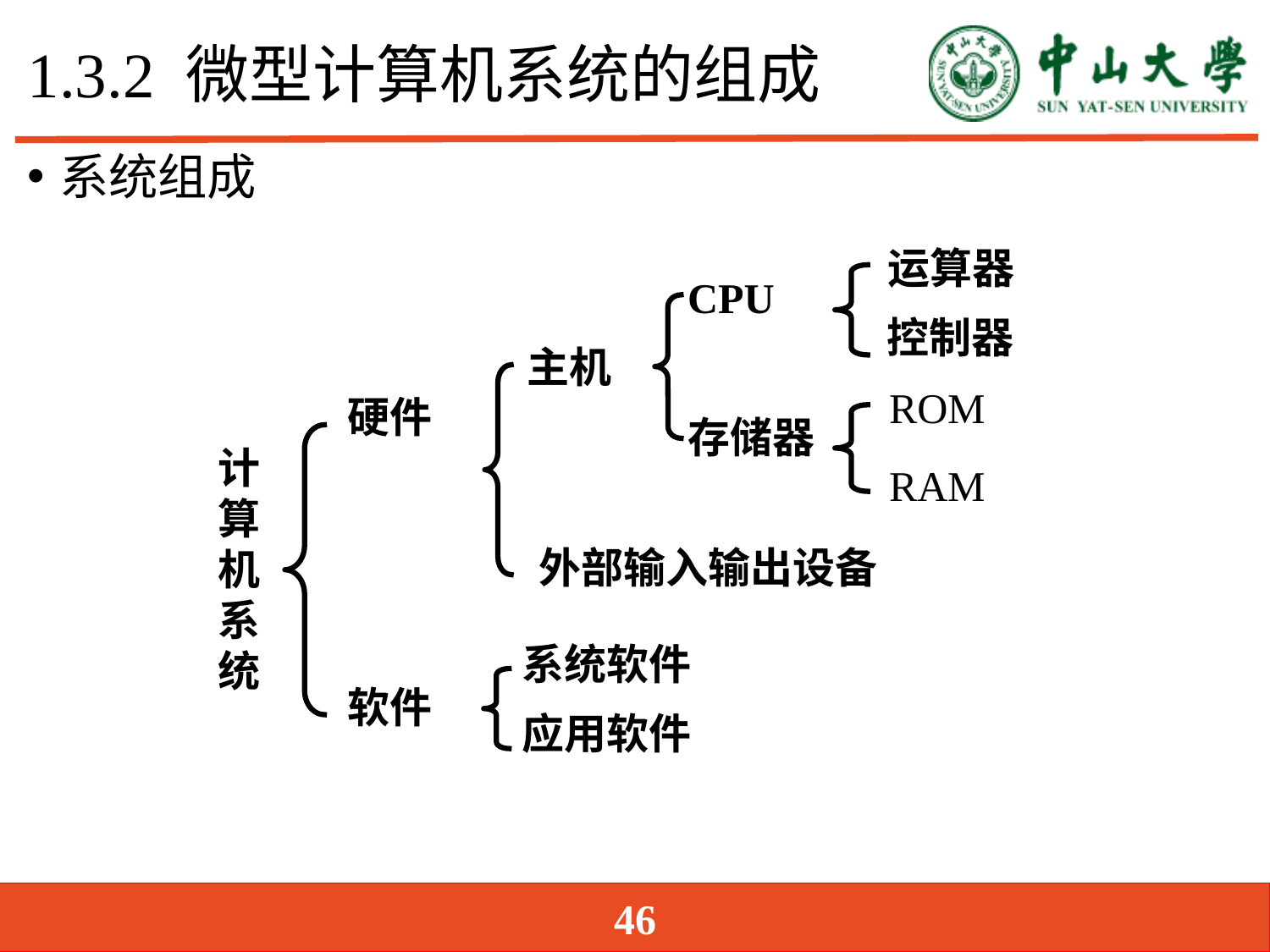

# 1.3.2 微型计算机系统的组成
系统组成
运算器
CPU

控制器
主机

ROM
硬件
存储器

计
算
机
系
统
RAM
外部输入输出设备
系统软件

软件
应用软件
46